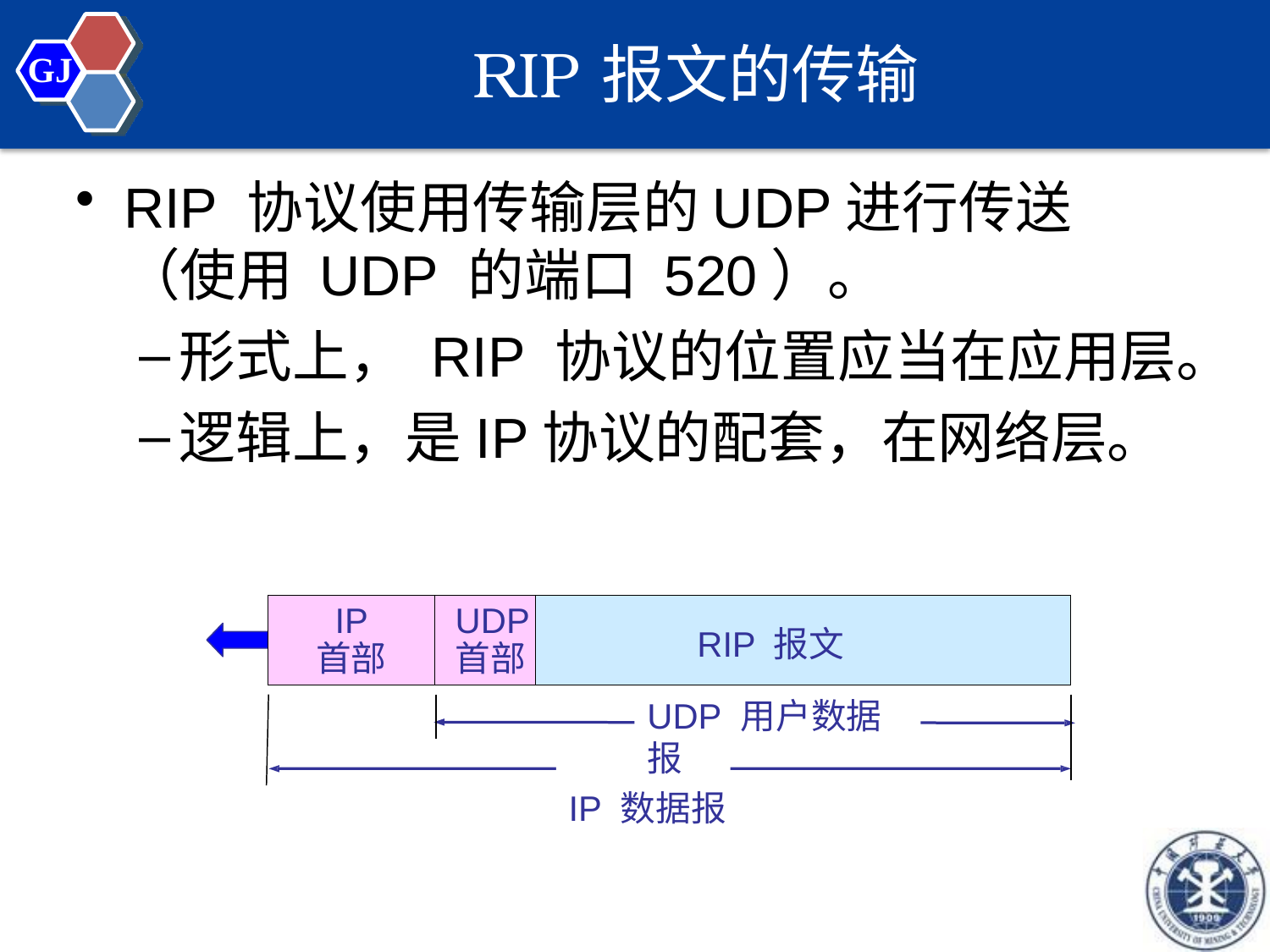

# RIP	报文的传输
GJ
RIP 协议使用传输层的UDP进行传送
（使用 UDP 的端口 520）。
形式上， RIP 协议的位置应当在应用层。
逻辑上，是IP协议的配套，在网络层。
| IP 首部 | UDP 首部 | RIP 报文 |
| --- | --- | --- |

UDP 用户数据报
IP 数据报